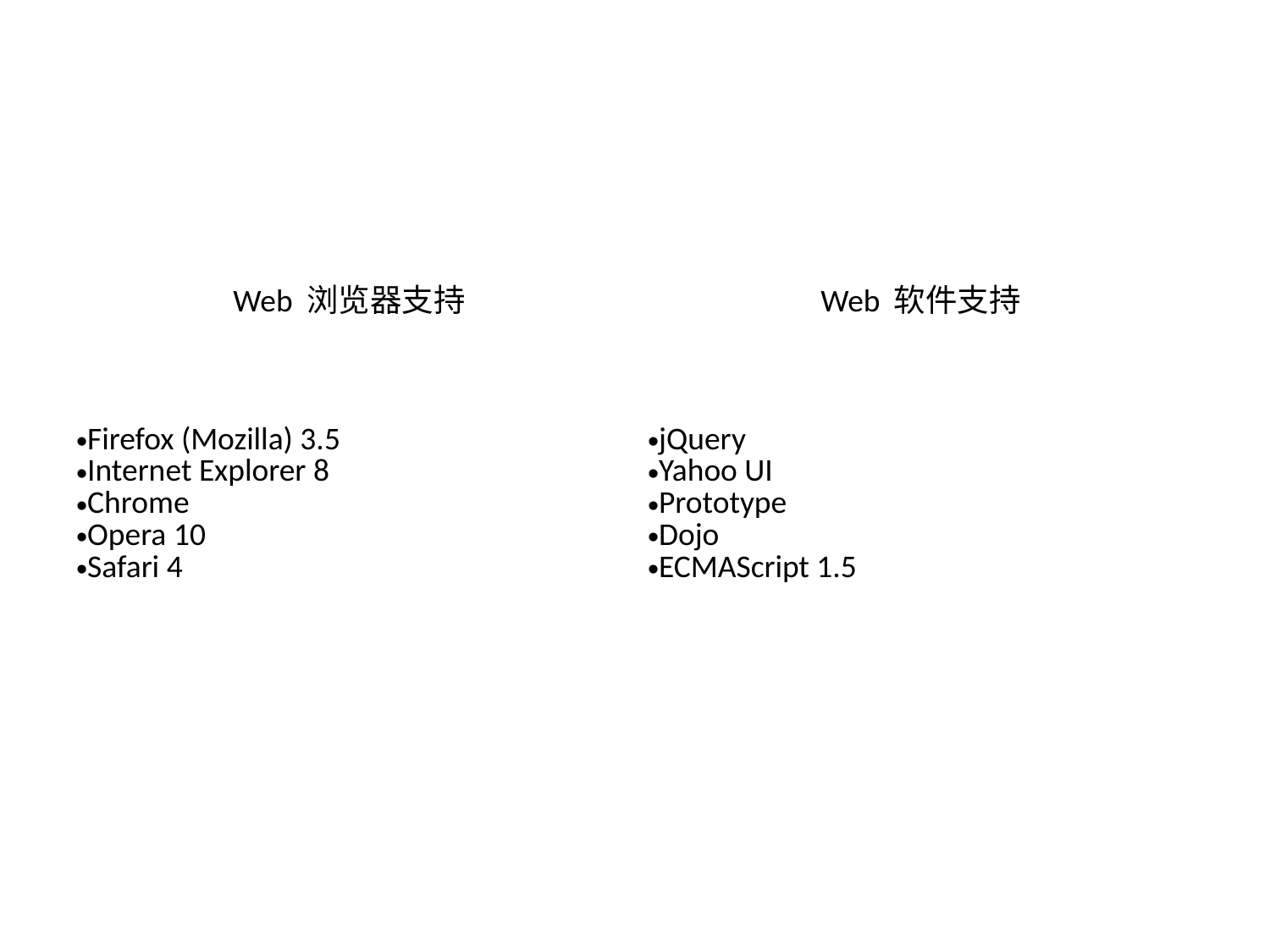

#
| Web 浏览器支持 | Web 软件支持 |
| --- | --- |
| Firefox (Mozilla) 3.5 Internet Explorer 8 Chrome Opera 10 Safari 4 | jQuery Yahoo UI Prototype Dojo ECMAScript 1.5 |